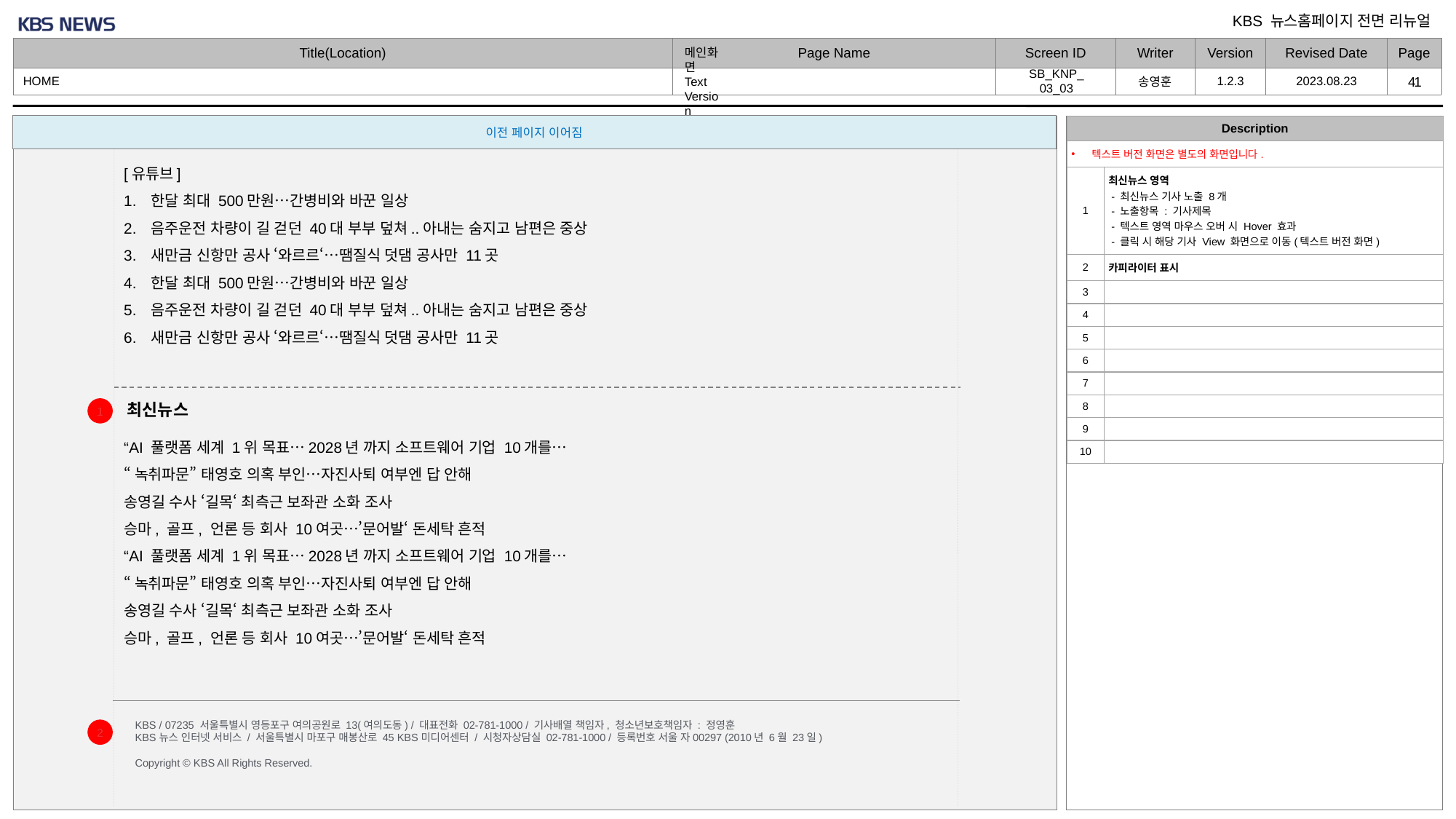

HOME
SB_KNP_ 03_03
# 메인화면 Text Version
| Description |  |
| --- | --- |
| 텍스트 버전 화면은 별도의 화면입니다. |  |
| 1 | 최신뉴스 영역 - 최신뉴스 기사 노출 8개 - 노출항목 : 기사제목 - 텍스트 영역 마우스 오버 시 Hover 효과 - 클릭 시 해당 기사 View 화면으로 이동(텍스트 버전 화면) |
| 2 | 카피라이터 표시 |
| 3 |  |
| 4 |  |
| 5 |  |
| 6 |  |
| 7 |  |
| 8 |  |
| 9 |  |
| 10 |  |
[유튜브]
한달 최대 500만원…간병비와 바꾼 일상
음주운전 차량이 길 걷던 40대 부부 덮쳐..아내는 숨지고 남편은 중상
새만금 신항만 공사 ‘와르르‘…땜질식 덧댐 공사만 11곳
한달 최대 500만원…간병비와 바꾼 일상
음주운전 차량이 길 걷던 40대 부부 덮쳐..아내는 숨지고 남편은 중상
새만금 신항만 공사 ‘와르르‘…땜질식 덧댐 공사만 11곳
최신뉴스
1
“AI 풀랫폼 세계 1위 목표…2028년 까지 소프트웨어 기업 10개를…
“녹취파문” 태영호 의혹 부인…자진사퇴 여부엔 답 안해
송영길 수사 ‘길목‘ 최측근 보좌관 소화 조사
승마, 골프, 언론 등 회사 10여곳…’문어발‘ 돈세탁 흔적
“AI 풀랫폼 세계 1위 목표…2028년 까지 소프트웨어 기업 10개를…
“녹취파문” 태영호 의혹 부인…자진사퇴 여부엔 답 안해
송영길 수사 ‘길목‘ 최측근 보좌관 소화 조사
승마, 골프, 언론 등 회사 10여곳…’문어발‘ 돈세탁 흔적
KBS / 07235 서울특별시 영등포구 여의공원로 13(여의도동) / 대표전화 02-781-1000 / 기사배열 책임자, 청소년보호책임자 : 정영훈
KBS뉴스 인터넷 서비스 / 서울특별시 마포구 매봉산로 45 KBS미디어센터 / 시청자상담실 02-781-1000 / 등록번호 서울 자00297 (2010년 6월 23일)

Copyright © KBS All Rights Reserved.
2